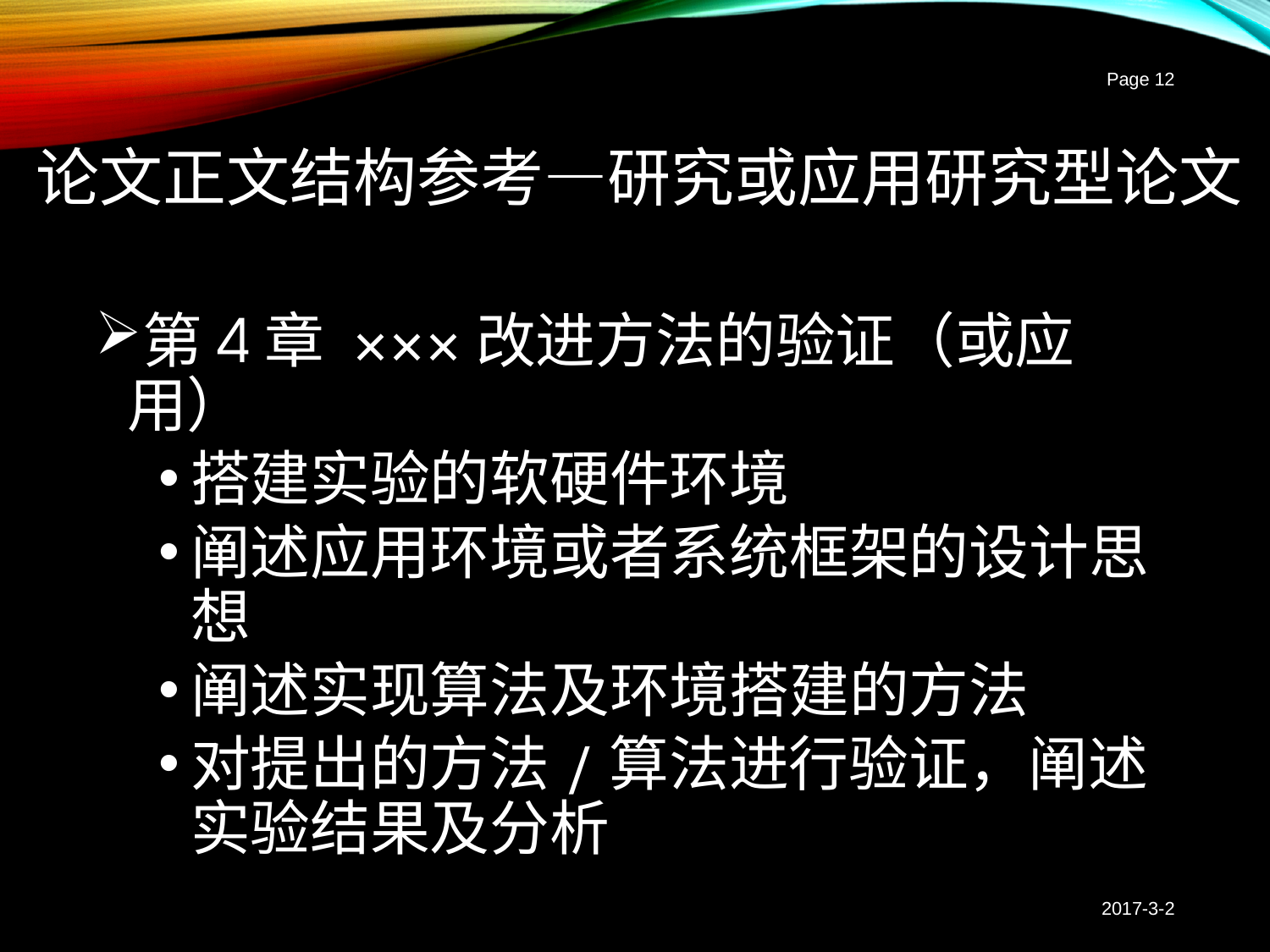

Page 12
# 论文正文结构参考—研究或应用研究型论文
第4章 ×××改进方法的验证（或应用）
搭建实验的软硬件环境
阐述应用环境或者系统框架的设计思想
阐述实现算法及环境搭建的方法
对提出的方法/算法进行验证，阐述实验结果及分析
2017-3-2